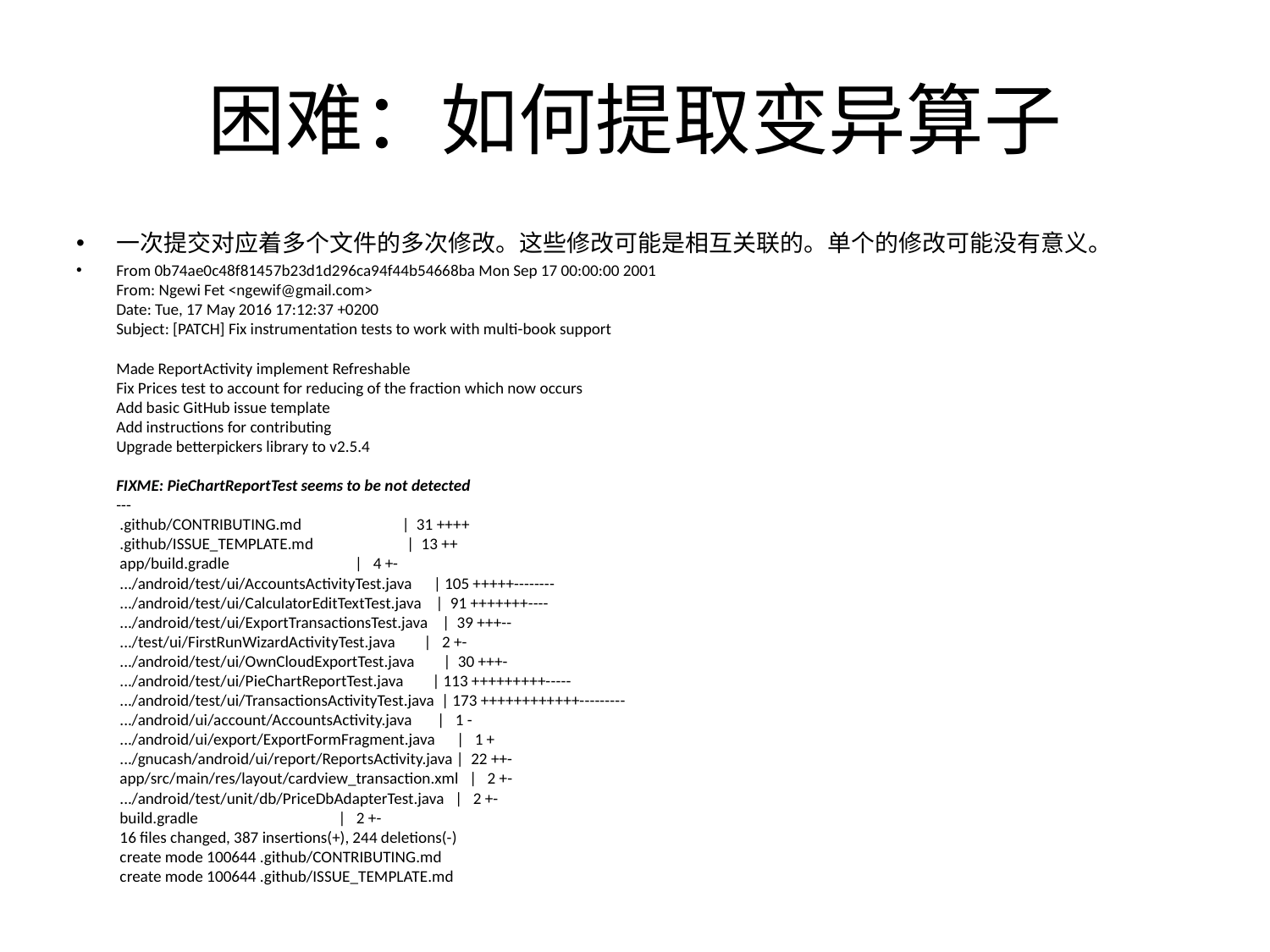

# 困难：如何提取变异算子
一次提交对应着多个文件的多次修改。这些修改可能是相互关联的。单个的修改可能没有意义。
From 0b74ae0c48f81457b23d1d296ca94f44b54668ba Mon Sep 17 00:00:00 2001
From: Ngewi Fet <ngewif@gmail.com>
Date: Tue, 17 May 2016 17:12:37 +0200
Subject: [PATCH] Fix instrumentation tests to work with multi-book support
Made ReportActivity implement Refreshable
Fix Prices test to account for reducing of the fraction which now occurs
Add basic GitHub issue template
Add instructions for contributing
Upgrade betterpickers library to v2.5.4
FIXME: PieChartReportTest seems to be not detected
---
 .github/CONTRIBUTING.md                            |  31 ++++
 .github/ISSUE_TEMPLATE.md                          |  13 ++
 app/build.gradle                                   |   4 +-
 .../android/test/ui/AccountsActivityTest.java      | 105 +++++--------
 .../android/test/ui/CalculatorEditTextTest.java    |  91 +++++++----
 .../android/test/ui/ExportTransactionsTest.java    |  39 +++--
 .../test/ui/FirstRunWizardActivityTest.java        |   2 +-
 .../android/test/ui/OwnCloudExportTest.java        |  30 +++-
 .../android/test/ui/PieChartReportTest.java        | 113 +++++++++-----
 .../android/test/ui/TransactionsActivityTest.java  | 173 ++++++++++++---------
 .../android/ui/account/AccountsActivity.java       |   1 -
 .../android/ui/export/ExportFormFragment.java      |   1 +
 .../gnucash/android/ui/report/ReportsActivity.java |  22 ++-
 app/src/main/res/layout/cardview_transaction.xml   |   2 +-
 .../android/test/unit/db/PriceDbAdapterTest.java   |   2 +-
 build.gradle                                       |   2 +-
 16 files changed, 387 insertions(+), 244 deletions(-)
 create mode 100644 .github/CONTRIBUTING.md
 create mode 100644 .github/ISSUE_TEMPLATE.md